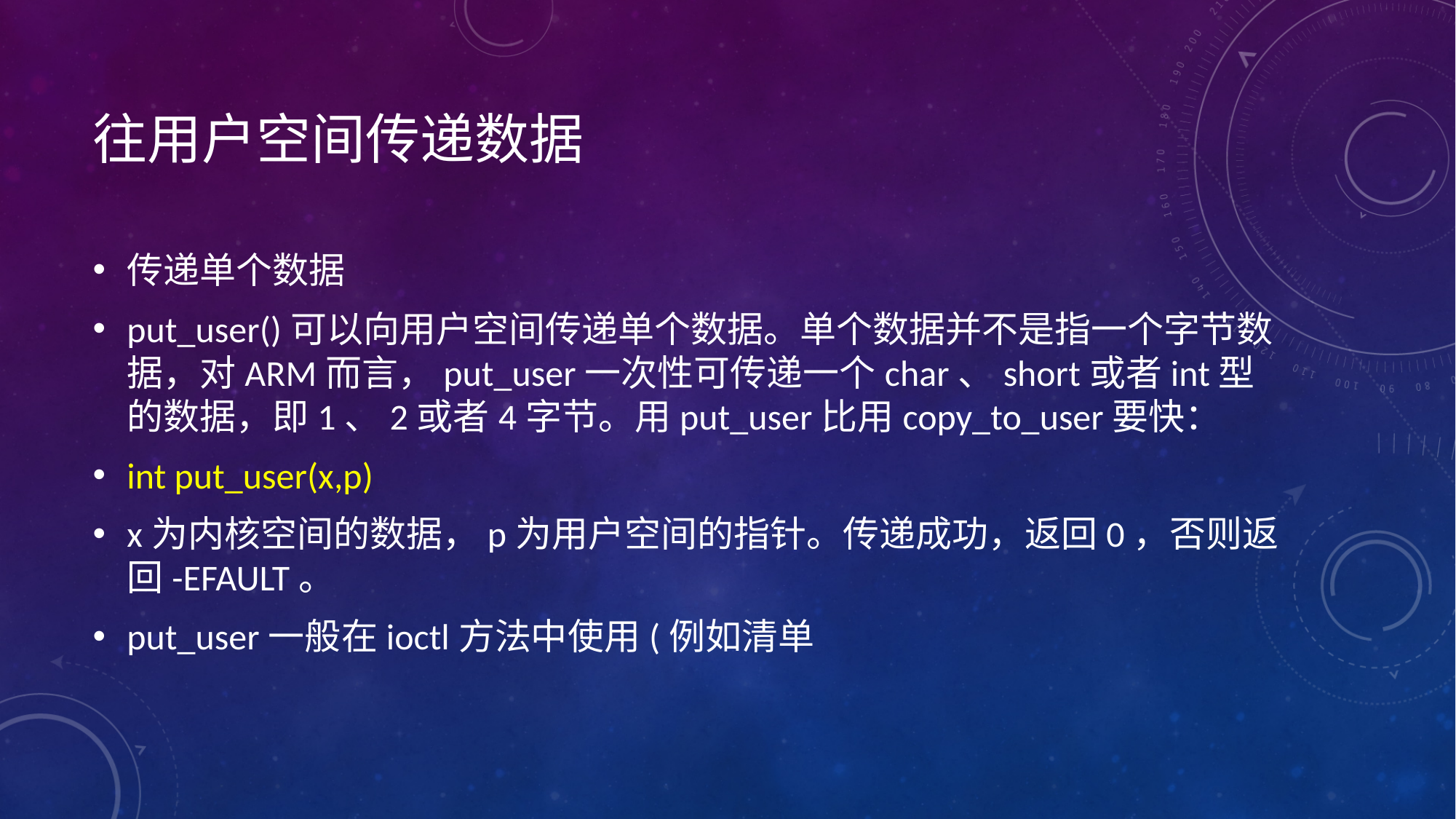

# 往用户空间传递数据
传递单个数据
put_user()可以向用户空间传递单个数据。单个数据并不是指一个字节数据，对ARM而言，put_user一次性可传递一个char、short或者int型的数据，即1、2或者4字节。用put_user比用copy_to_user要快：
int put_user(x,p)
x为内核空间的数据，p为用户空间的指针。传递成功，返回0，否则返回-EFAULT。
put_user一般在ioctl方法中使用(例如清单